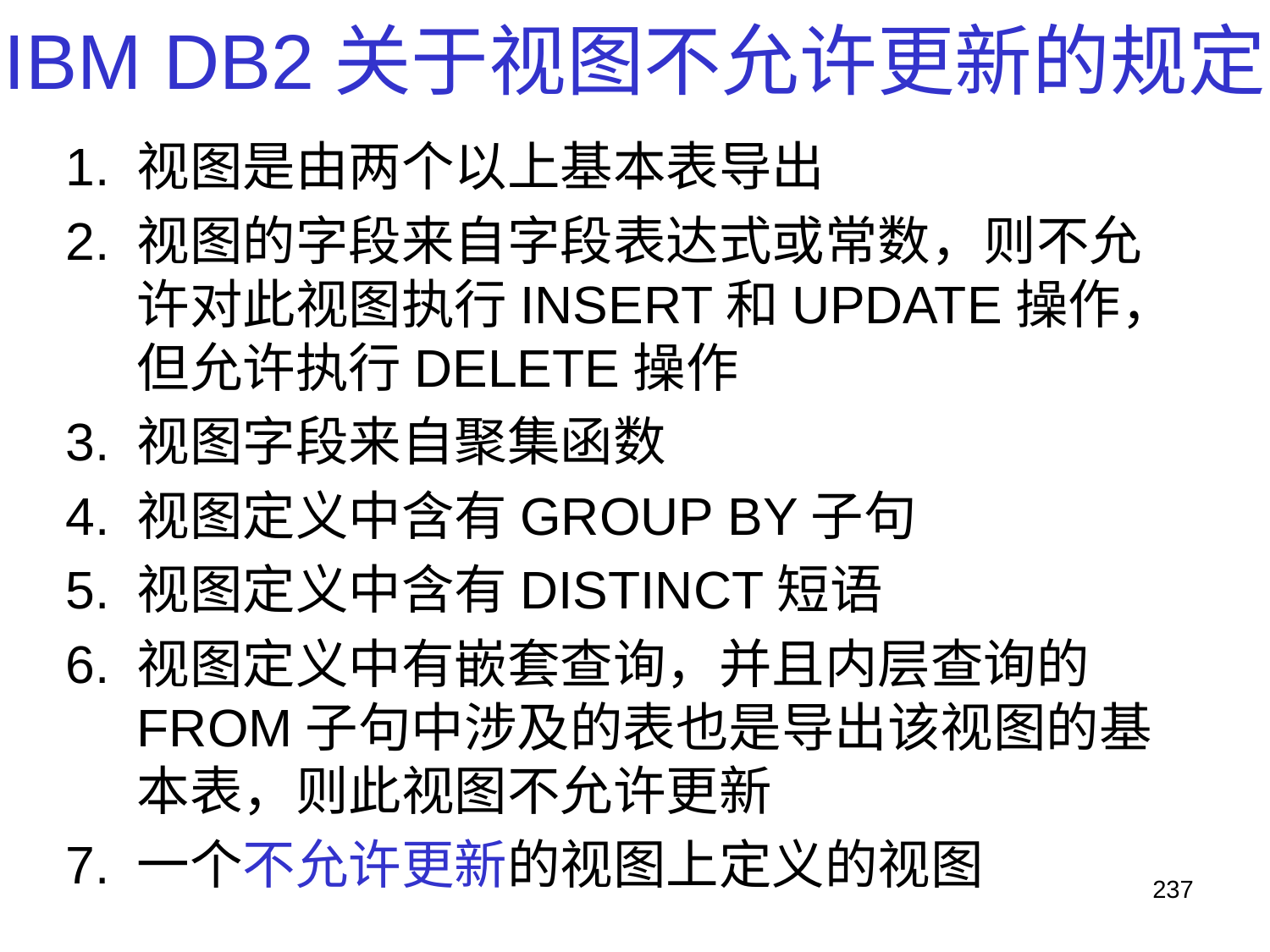

# IBM DB2关于视图不允许更新的规定
视图是由两个以上基本表导出
视图的字段来自字段表达式或常数，则不允许对此视图执行INSERT和UPDATE操作，但允许执行DELETE操作
视图字段来自聚集函数
视图定义中含有GROUP BY子句
视图定义中含有DISTINCT短语
视图定义中有嵌套查询，并且内层查询的FROM子句中涉及的表也是导出该视图的基本表，则此视图不允许更新
一个不允许更新的视图上定义的视图

237